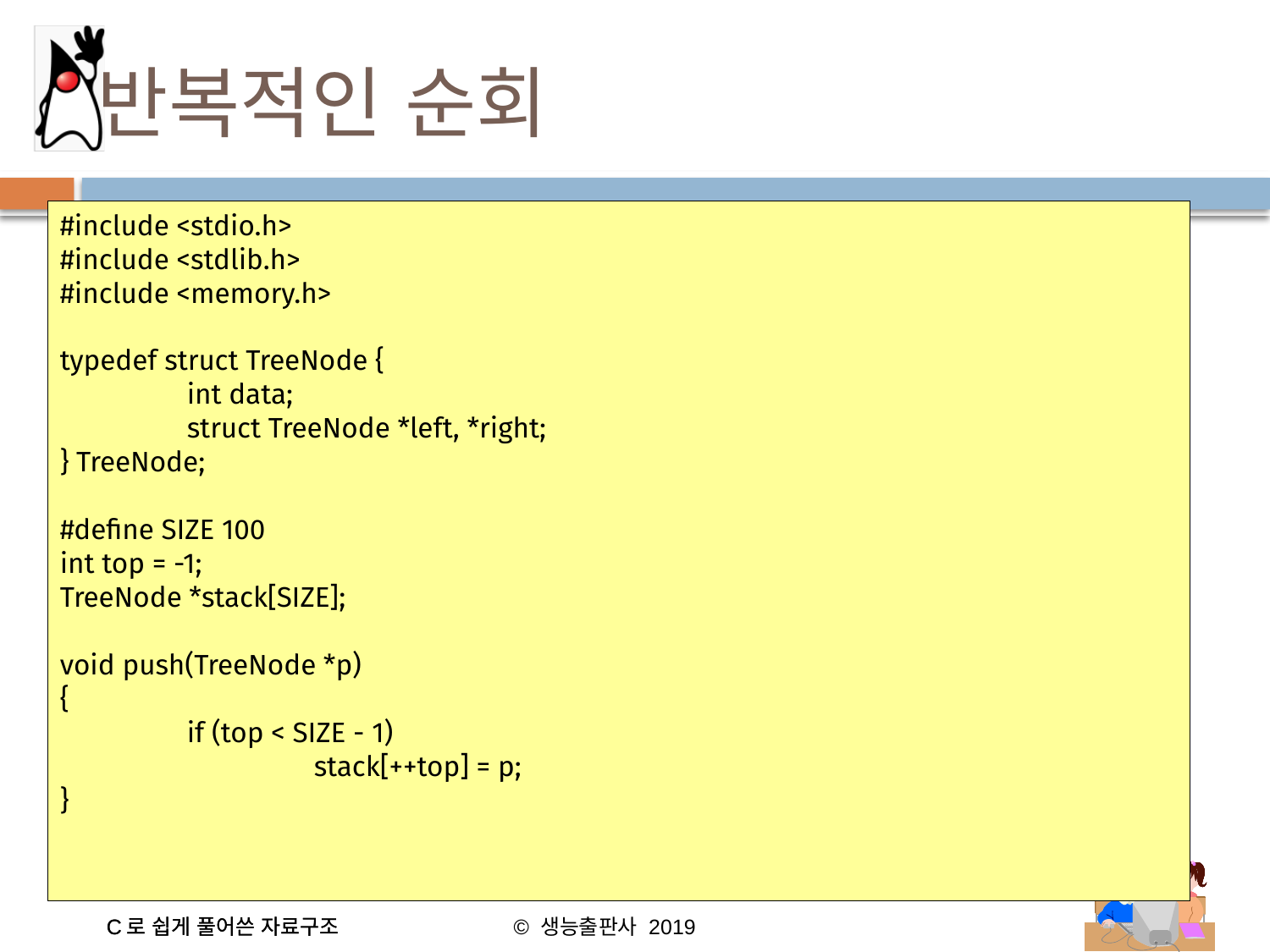

# 반복적인 순회
#include <stdio.h>
#include <stdlib.h>
#include <memory.h>

typedef struct TreeNode {
	int data;
	struct TreeNode *left, *right;
} TreeNode;

#define SIZE 100
int top = -1;
TreeNode *stack[SIZE];

void push(TreeNode *p)
{
	if (top < SIZE - 1)
		stack[++top] = p;
}